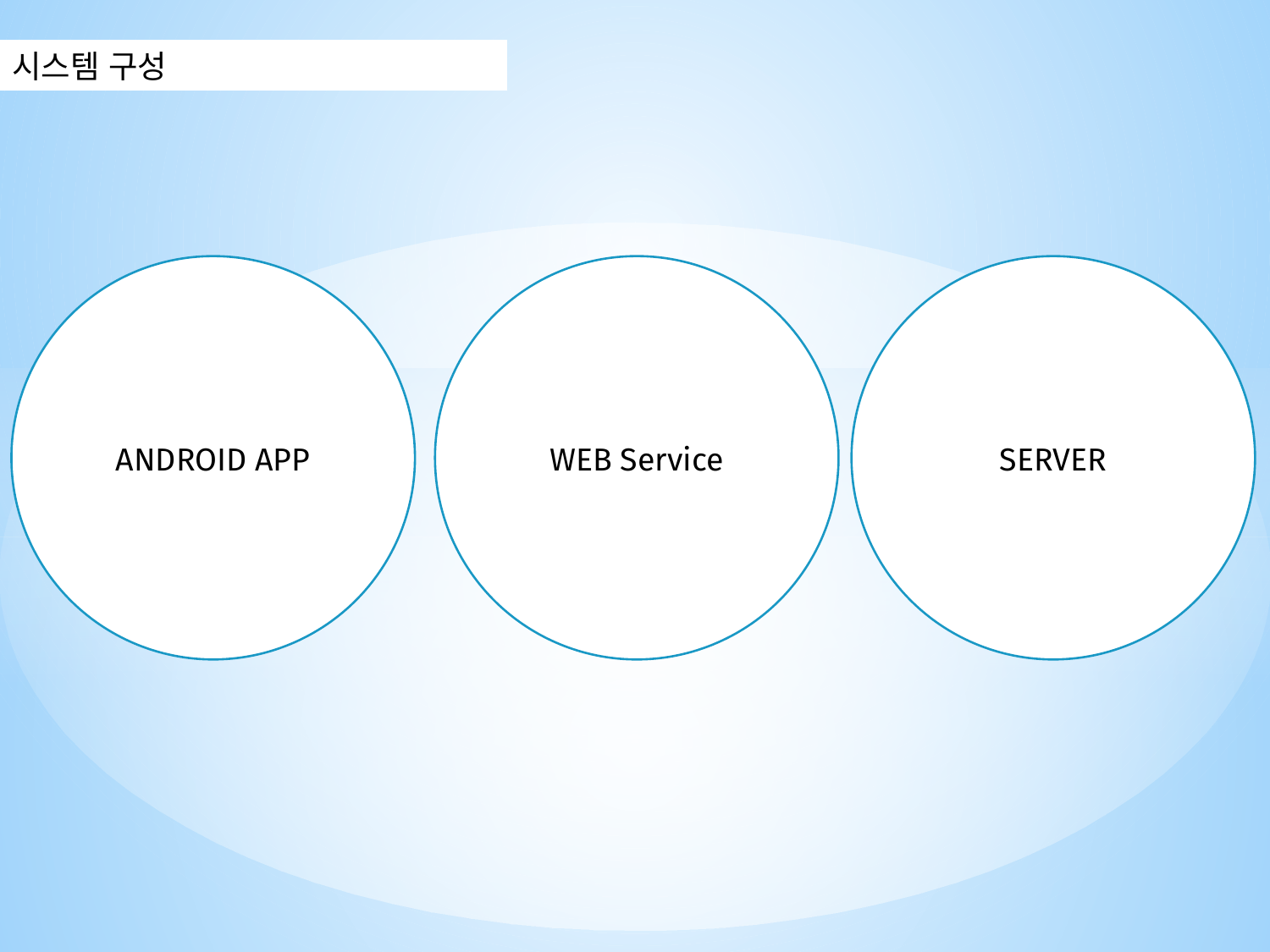

시스템 구성
ANDROID APP
WEB Service
SERVER